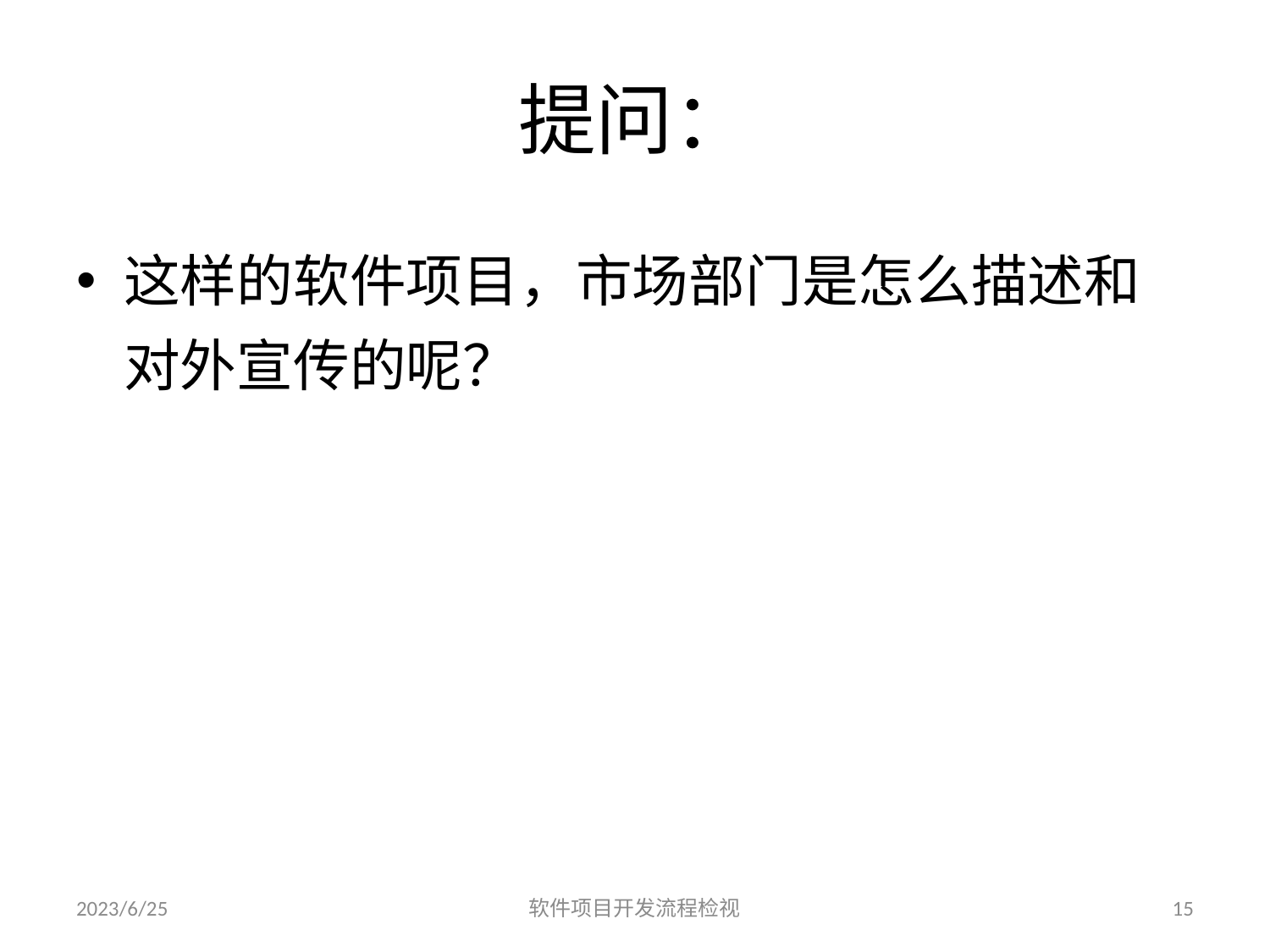

# 提问：
这样的软件项目，市场部门是怎么描述和对外宣传的呢？
2023/6/25
软件项目开发流程检视
15